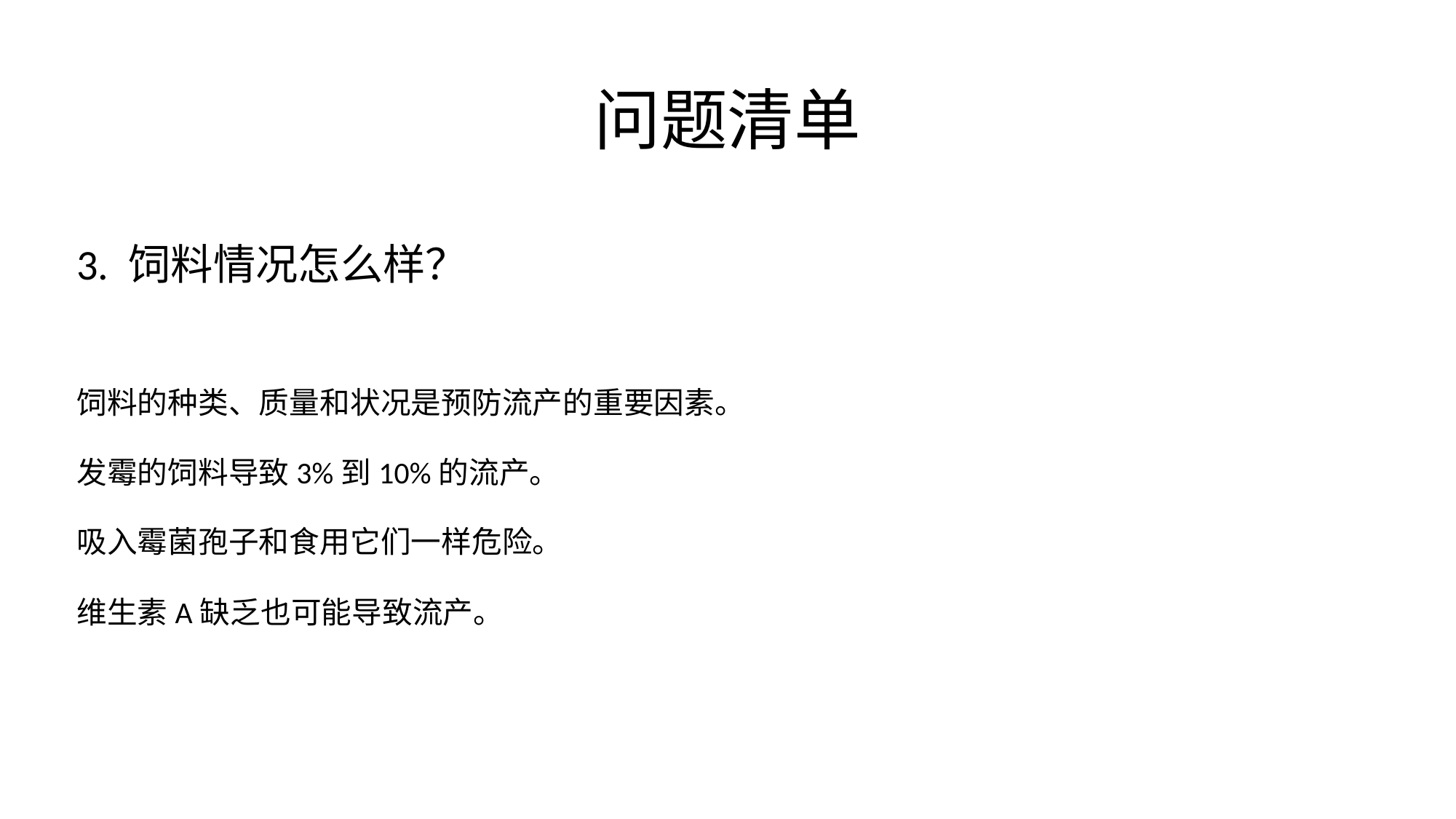

# 问题清单
3. 饲料情况怎么样？

饲料的种类、质量和状况是预防流产的重要因素。
发霉的饲料导致3%到10%的流产。
吸入霉菌孢子和食用它们一样危险。
维生素A缺乏也可能导致流产。